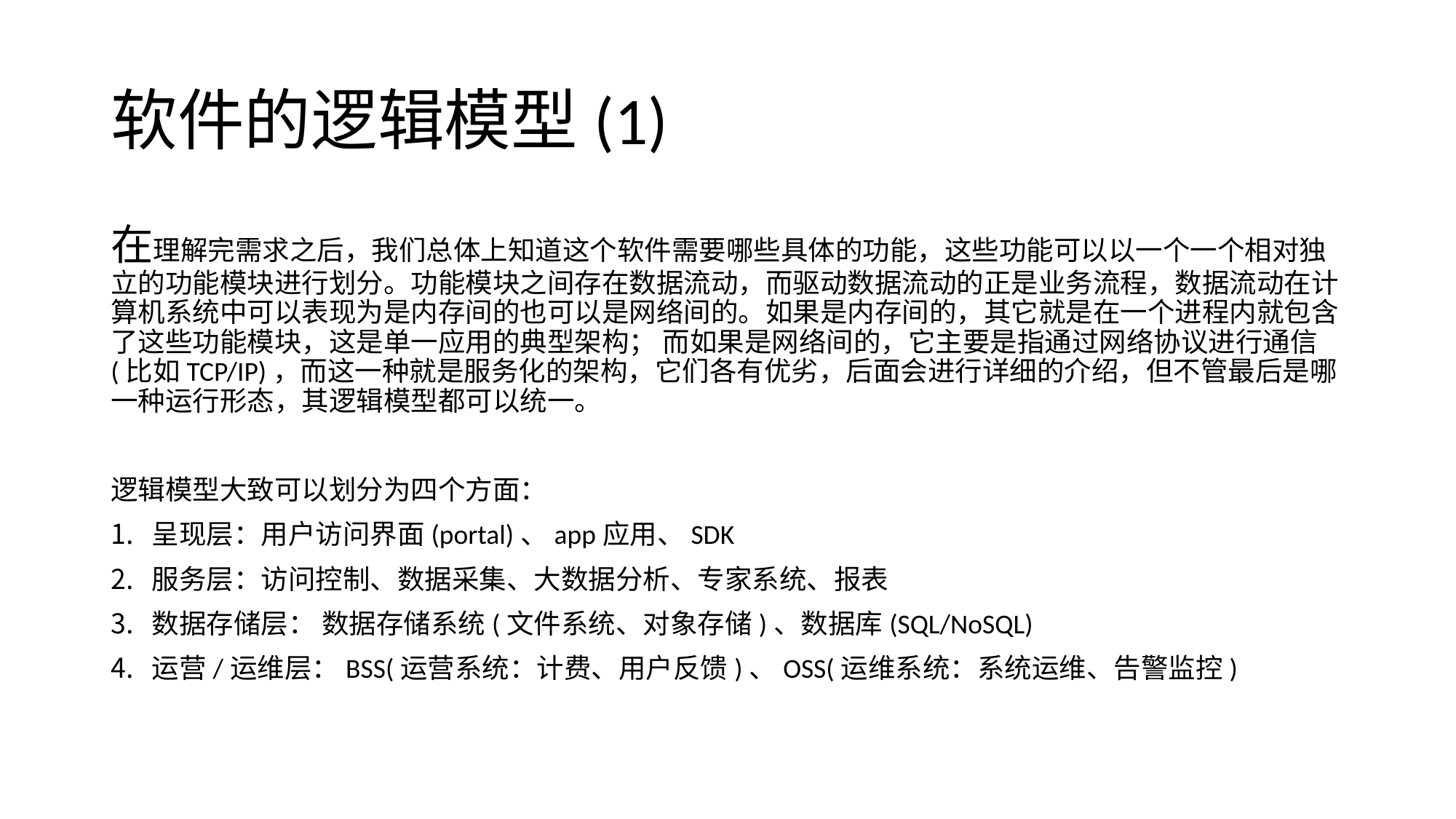

# 软件的逻辑模型(1)
在理解完需求之后，我们总体上知道这个软件需要哪些具体的功能，这些功能可以以一个一个相对独立的功能模块进行划分。功能模块之间存在数据流动，而驱动数据流动的正是业务流程，数据流动在计算机系统中可以表现为是内存间的也可以是网络间的。如果是内存间的，其它就是在一个进程内就包含了这些功能模块，这是单一应用的典型架构； 而如果是网络间的，它主要是指通过网络协议进行通信(比如TCP/IP)，而这一种就是服务化的架构，它们各有优劣，后面会进行详细的介绍，但不管最后是哪一种运行形态，其逻辑模型都可以统一。

逻辑模型大致可以划分为四个方面：
呈现层：用户访问界面(portal)、app应用、SDK
服务层：访问控制、数据采集、大数据分析、专家系统、报表
数据存储层： 数据存储系统(文件系统、对象存储)、数据库(SQL/NoSQL)
运营/运维层：BSS(运营系统：计费、用户反馈)、OSS(运维系统：系统运维、告警监控)